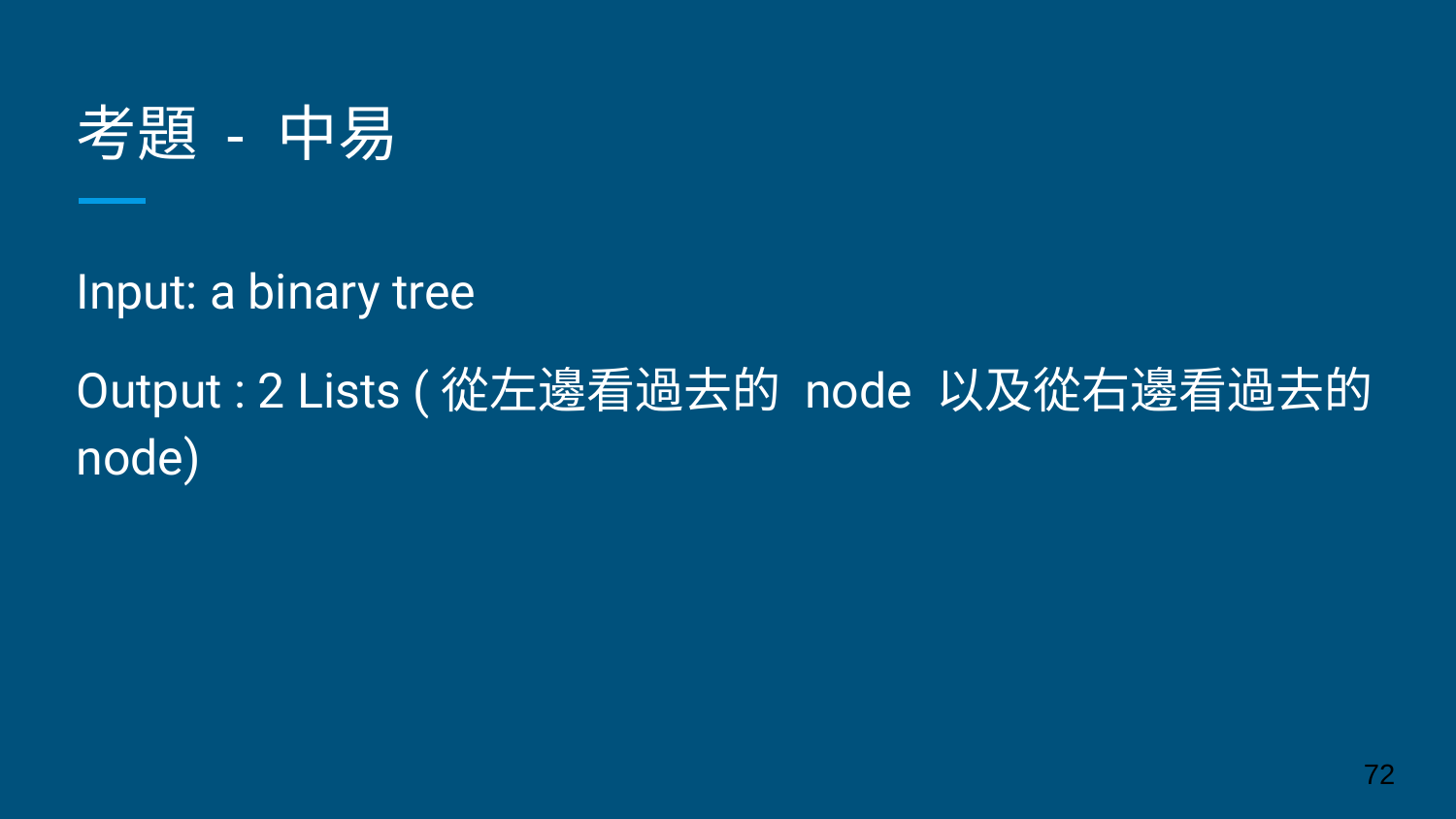

# 考題 - 中易
Input: a binary tree
Output : 2 Lists (從左邊看過去的 node 以及從右邊看過去的 node)
72